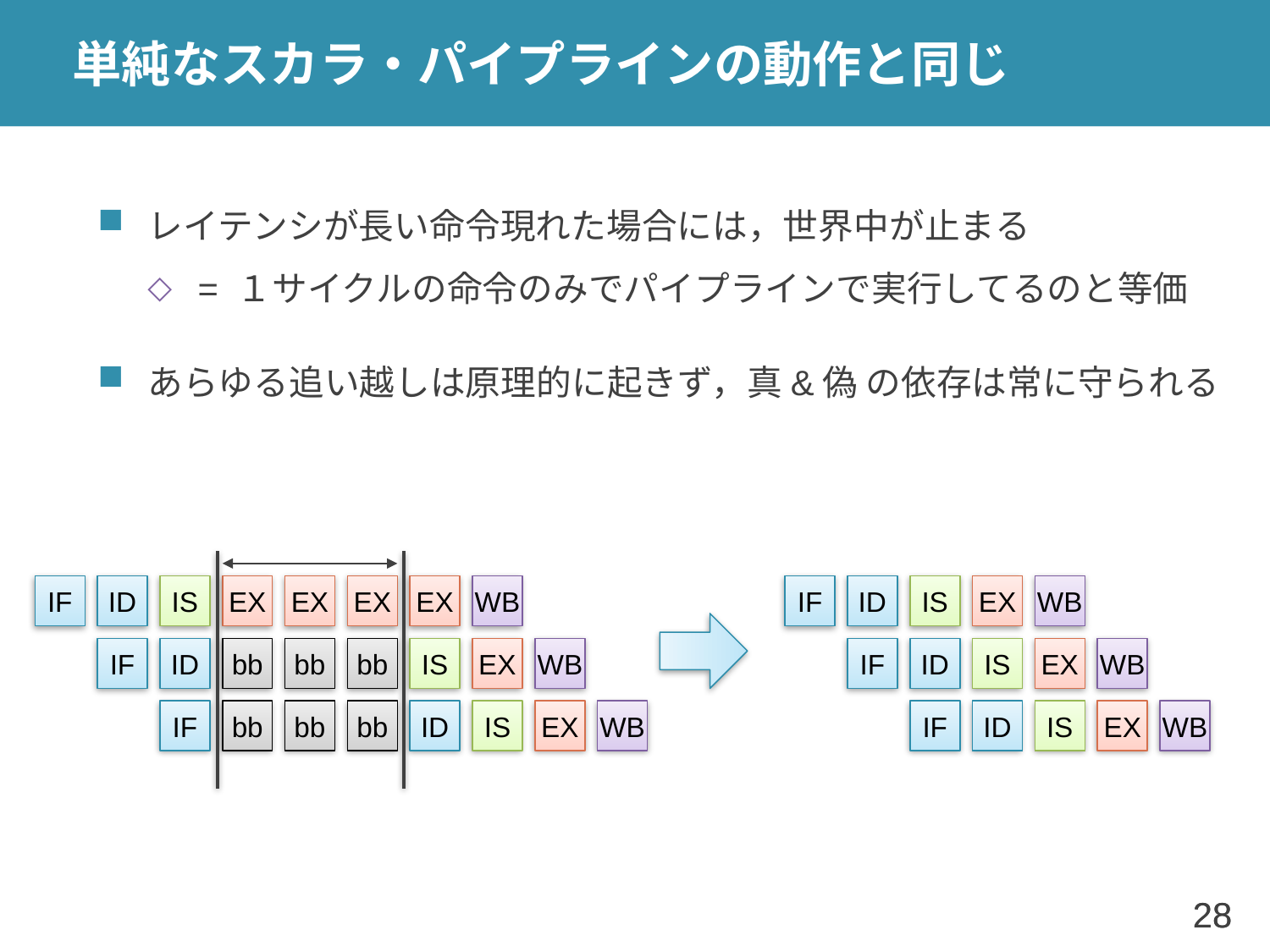

# 単純なスカラ・パイプラインの動作と同じ
レイテンシが長い命令現れた場合には，世界中が止まる
= １サイクルの命令のみでパイプラインで実行してるのと等価
あらゆる追い越しは原理的に起きず，真&偽 の依存は常に守られる
IF
ID
IS
EX
EX
EX
EX
WB
IF
ID
IS
EX
WB

IF
ID
bb
bb
bb
IS
EX
WB
IF
ID
IS
EX
WB
IF
bb
bb
bb
ID
IS
EX
WB
IF
ID
IS
EX
WB